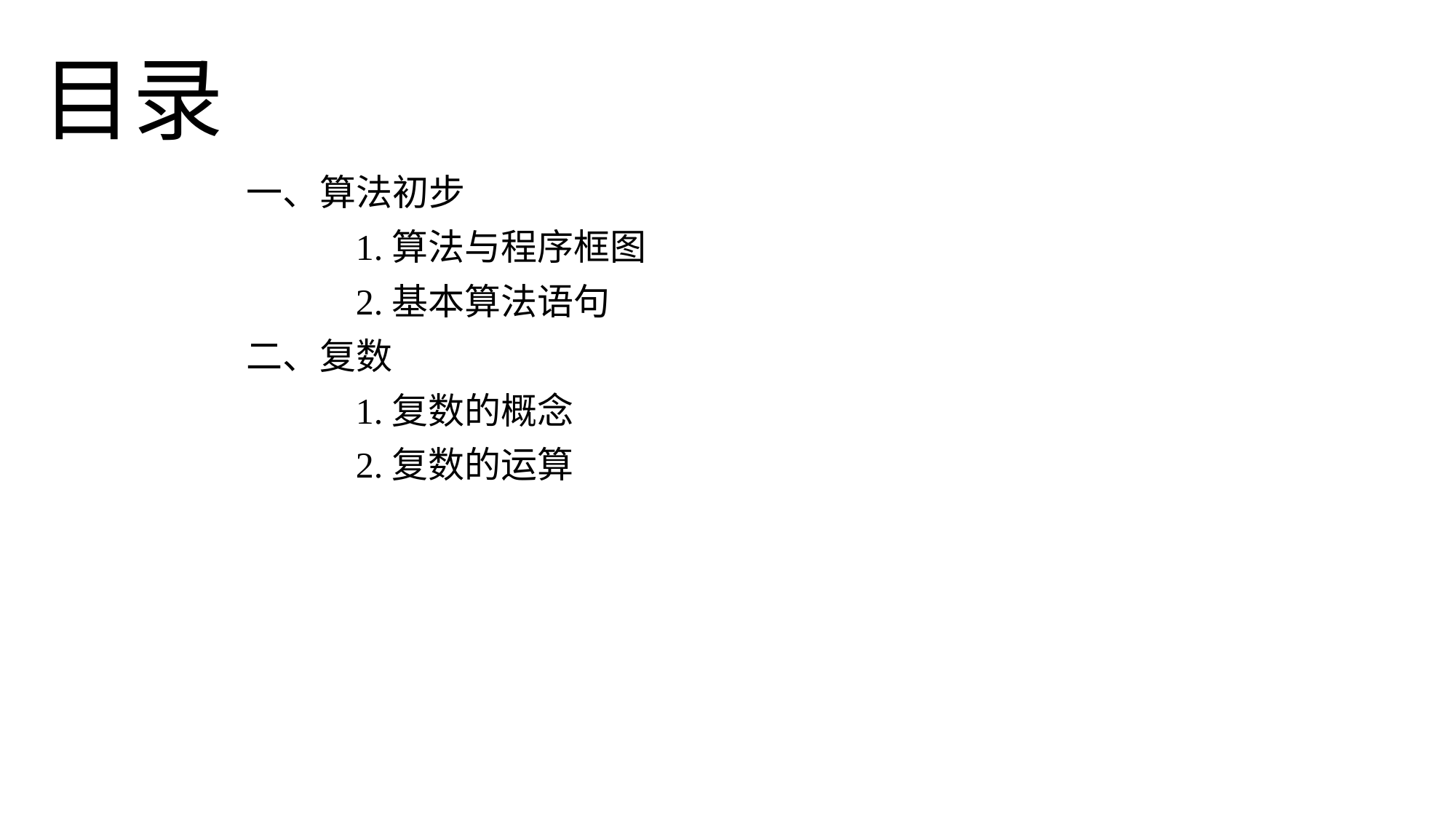

目录
一、算法初步
	1.算法与程序框图
 	2.基本算法语句
二、复数
	1.复数的概念
	2.复数的运算